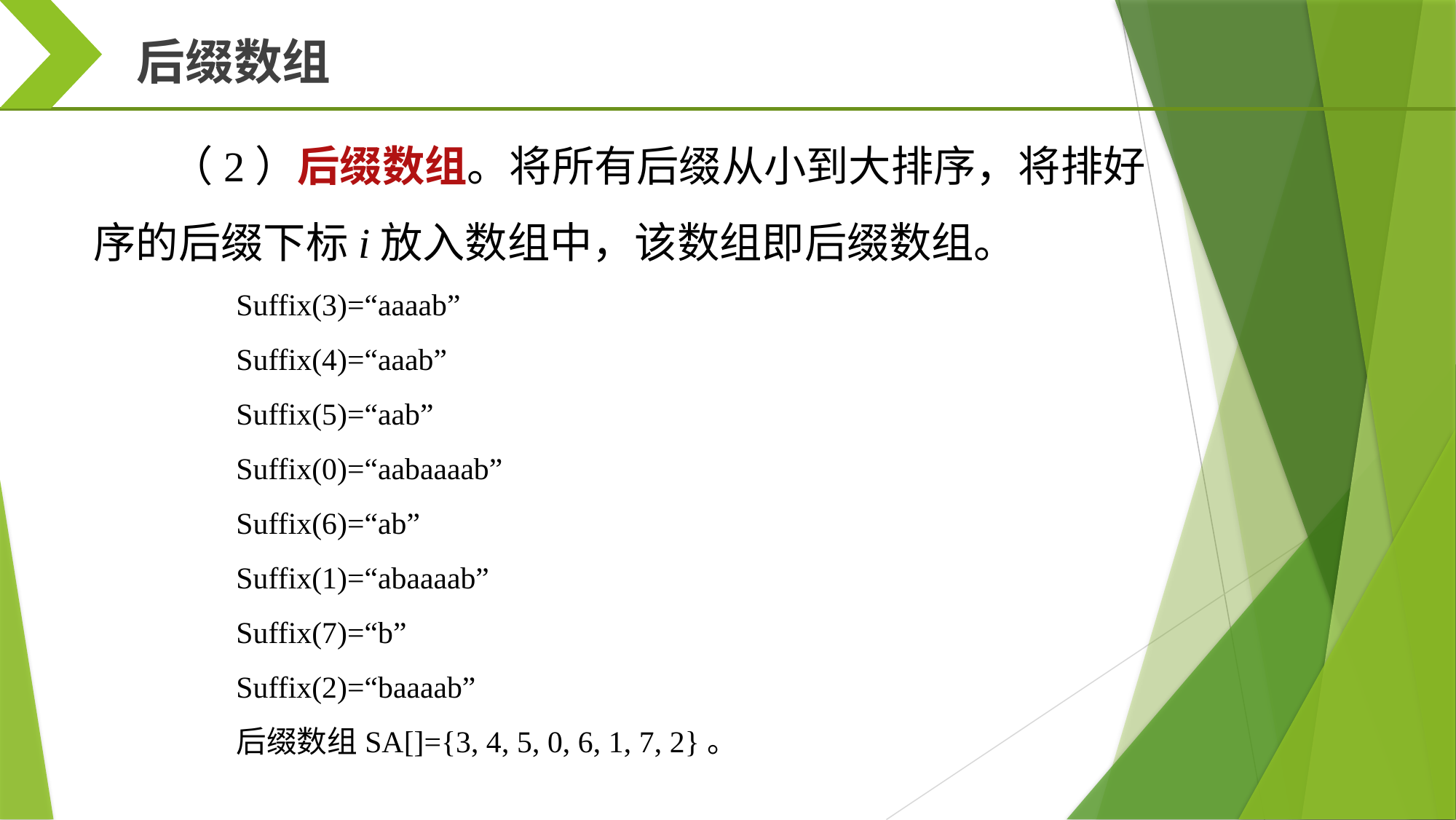

后缀数组
（2）后缀数组。将所有后缀从小到大排序，将排好序的后缀下标i放入数组中，该数组即后缀数组。
Suffix(3)=“aaaab”
Suffix(4)=“aaab”
Suffix(5)=“aab”
Suffix(0)=“aabaaaab”
Suffix(6)=“ab”
Suffix(1)=“abaaaab”
Suffix(7)=“b”
Suffix(2)=“baaaab”
后缀数组SA[]={3, 4, 5, 0, 6, 1, 7, 2}。